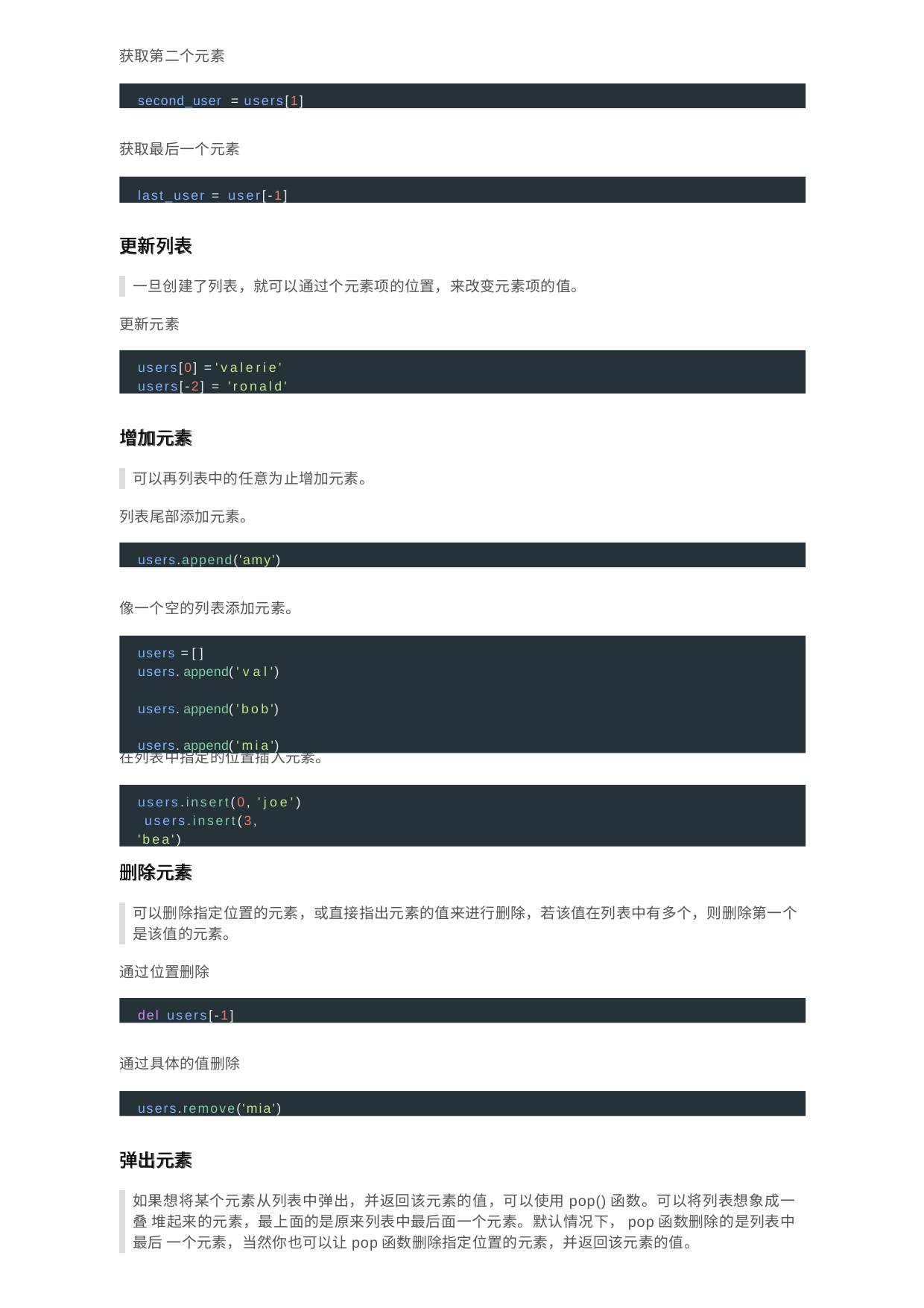

获取第⼆个元素
second_user  = users[1]
获取最后⼀个元素
last_user =  user[-1]
更新列表

一旦创建了列表，就可以通过个元素项的位置，来改变元素项的值。

更新元素

users[0] = 'valerie'  users[-2] =  'ronald'
增加元素

可以再列表中的任意为止增加元素。

列表尾部添加元素。

users.append('amy')
像⼀个空的列表添加元素。
users = []  users.append('val')  users.append('bob')  users.append('mia')
在列表中指定的位置插⼊元素。
users.insert(0, 'joe')  users.insert(3, 'bea')
删除元素

可以删除指定位置的元素，或直接指出元素的值来进行删除，若该值在列表中有多个，则删除第一个 是该值的元素。

通过位置删除

del users[-1]
通过具体的值删除
users.remove('mia')
弹出元素

如果想将某个元素从列表中弹出，并返回该元素的值，可以使用pop()函数。可以将列表想象成一叠 堆起来的元素，最上面的是原来列表中最后面一个元素。默认情况下，pop函数删除的是列表中最后 一个元素，当然你也可以让pop函数删除指定位置的元素，并返回该元素的值。